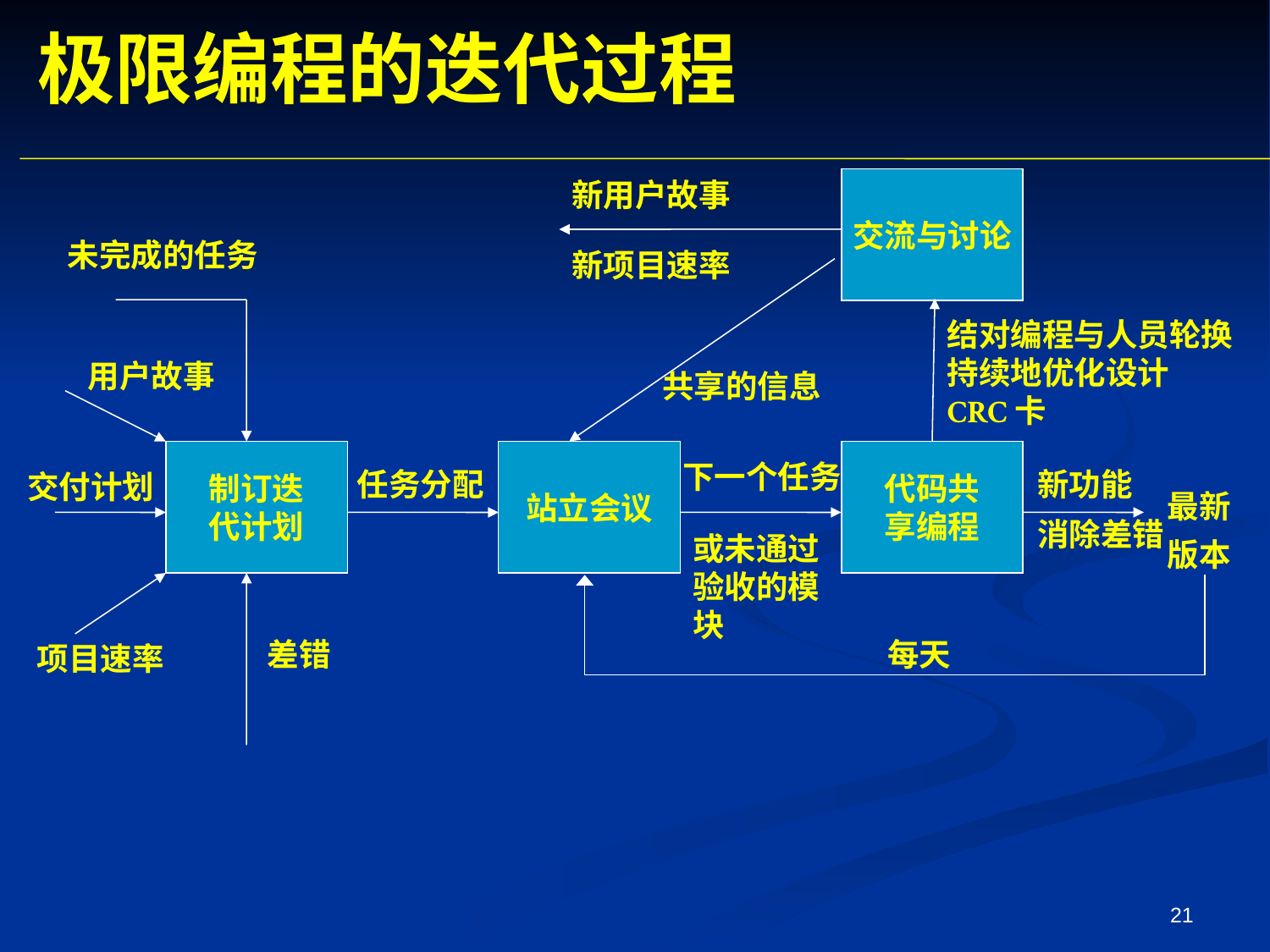

极限编程的迭代过程

新用户故事
交流与讨论
未完成的任务

新项目速率

结对编程与人员轮换
持续地优化设计
CRC卡
用户故事
共享的信息

制订迭
代计划
站立会议
代码共
享编程
下一个任务
任务分配
新功能
交付计划
最新
版本
消除差错

或未通过验收的模块

差错
每天
项目速率
21